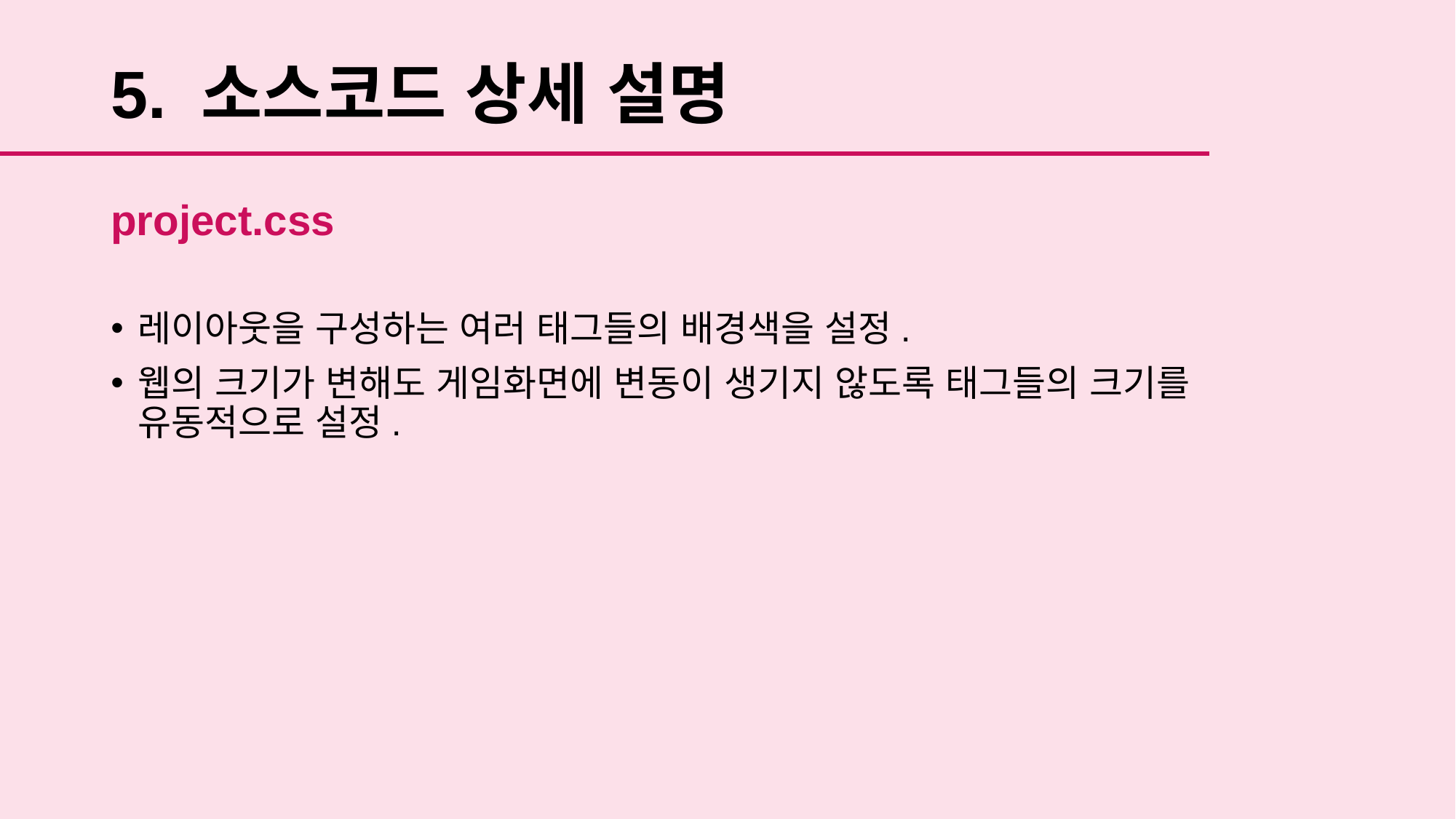

# 5. 소스코드 상세 설명
project.css

레이아웃을 구성하는 여러 태그들의 배경색을 설정.
웹의 크기가 변해도 게임화면에 변동이 생기지 않도록 태그들의 크기를 유동적으로 설정.